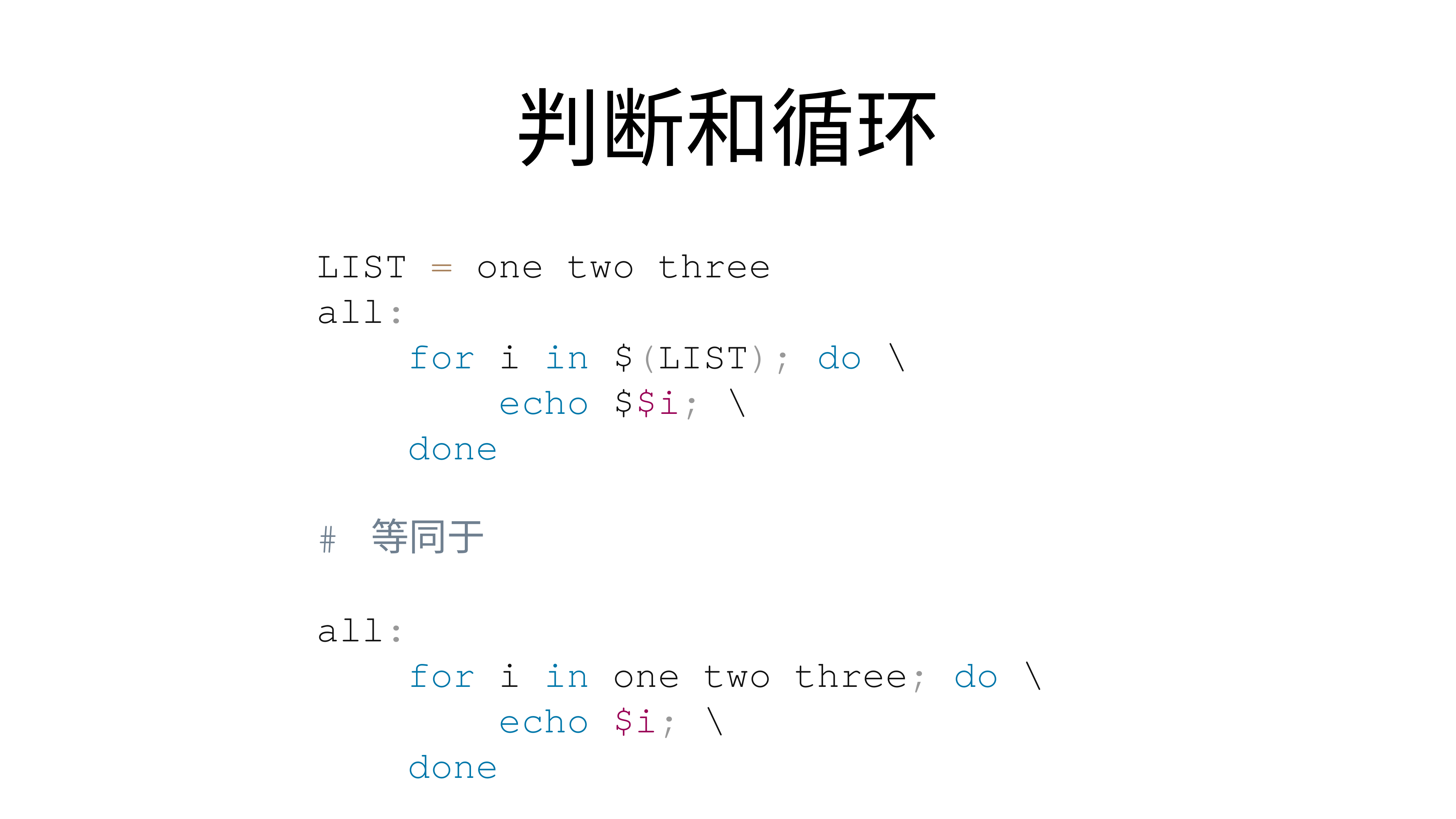

# 判断和循环
LIST = one two three
all:
    for i in $(LIST); do \
        echo $$i; \
    done

# 等同于

all:
    for i in one two three; do \
        echo $i; \
    done